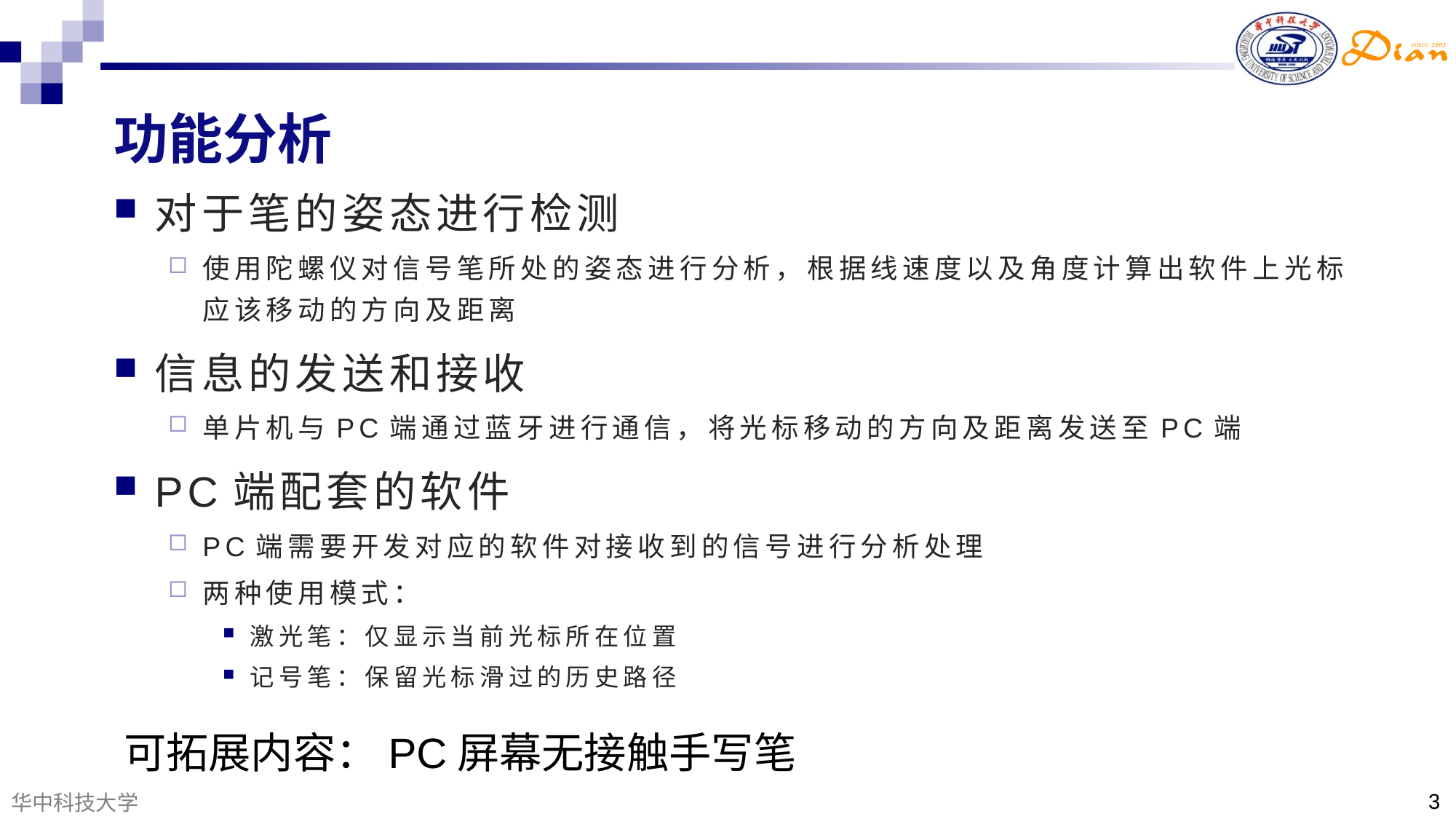

功能分析

对于笔的姿态进行检测
使用陀螺仪对信号笔所处的姿态进行分析，根据线速度以及角度计算出软件上光标应该移动的方向及距离
信息的发送和接收
单片机与PC端通过蓝牙进行通信，将光标移动的方向及距离发送至PC端
PC端配套的软件
PC端需要开发对应的软件对接收到的信号进行分析处理
两种使用模式：
激光笔：仅显示当前光标所在位置
记号笔：保留光标滑过的历史路径
可拓展内容：PC屏幕无接触手写笔
3
华中科技大学